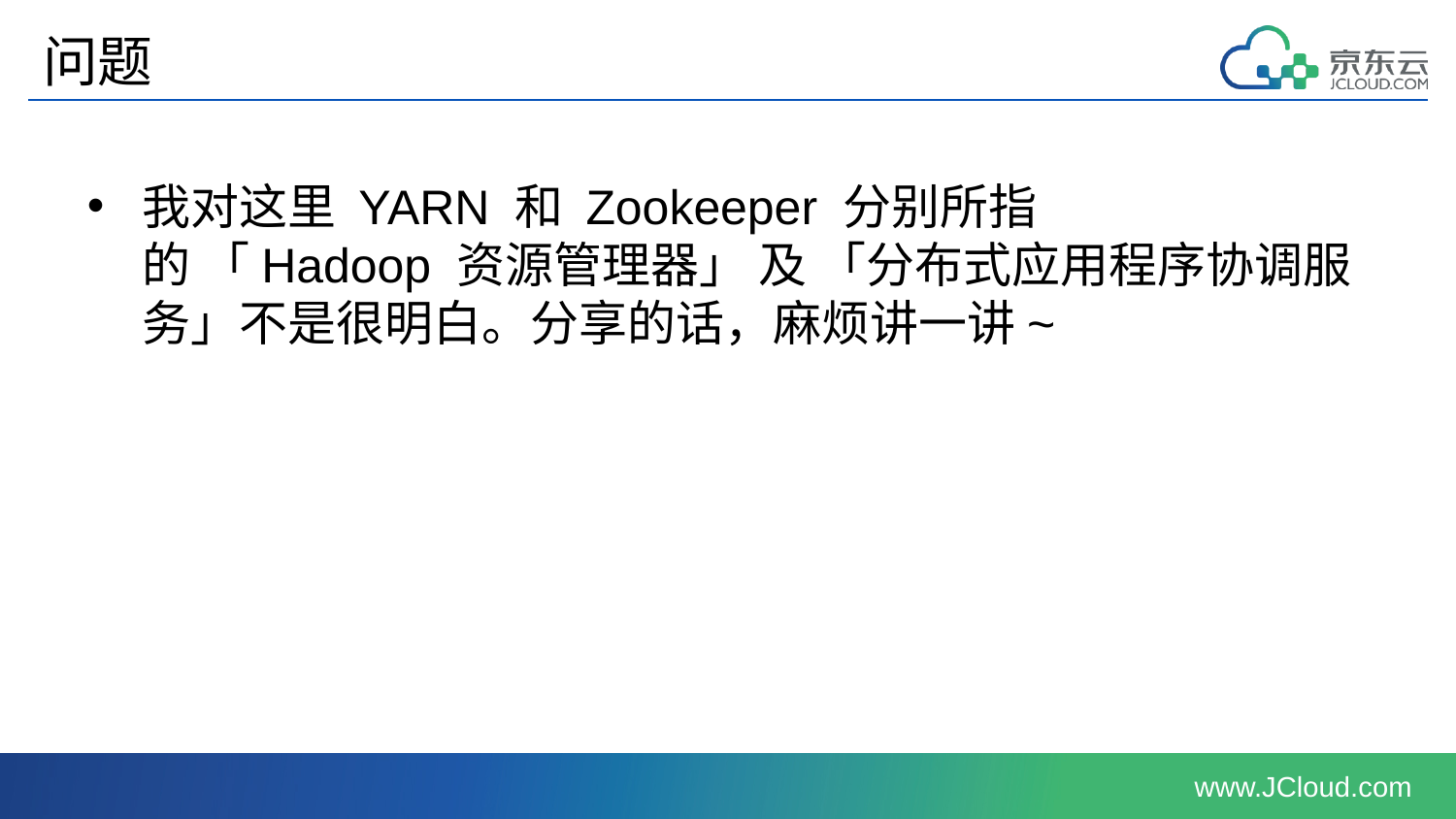

# 问题
我对这里 YARN 和 Zookeeper 分别所指的 「Hadoop 资源管理器」 及 「分布式应用程序协调服务」不是很明白。分享的话，麻烦讲一讲~